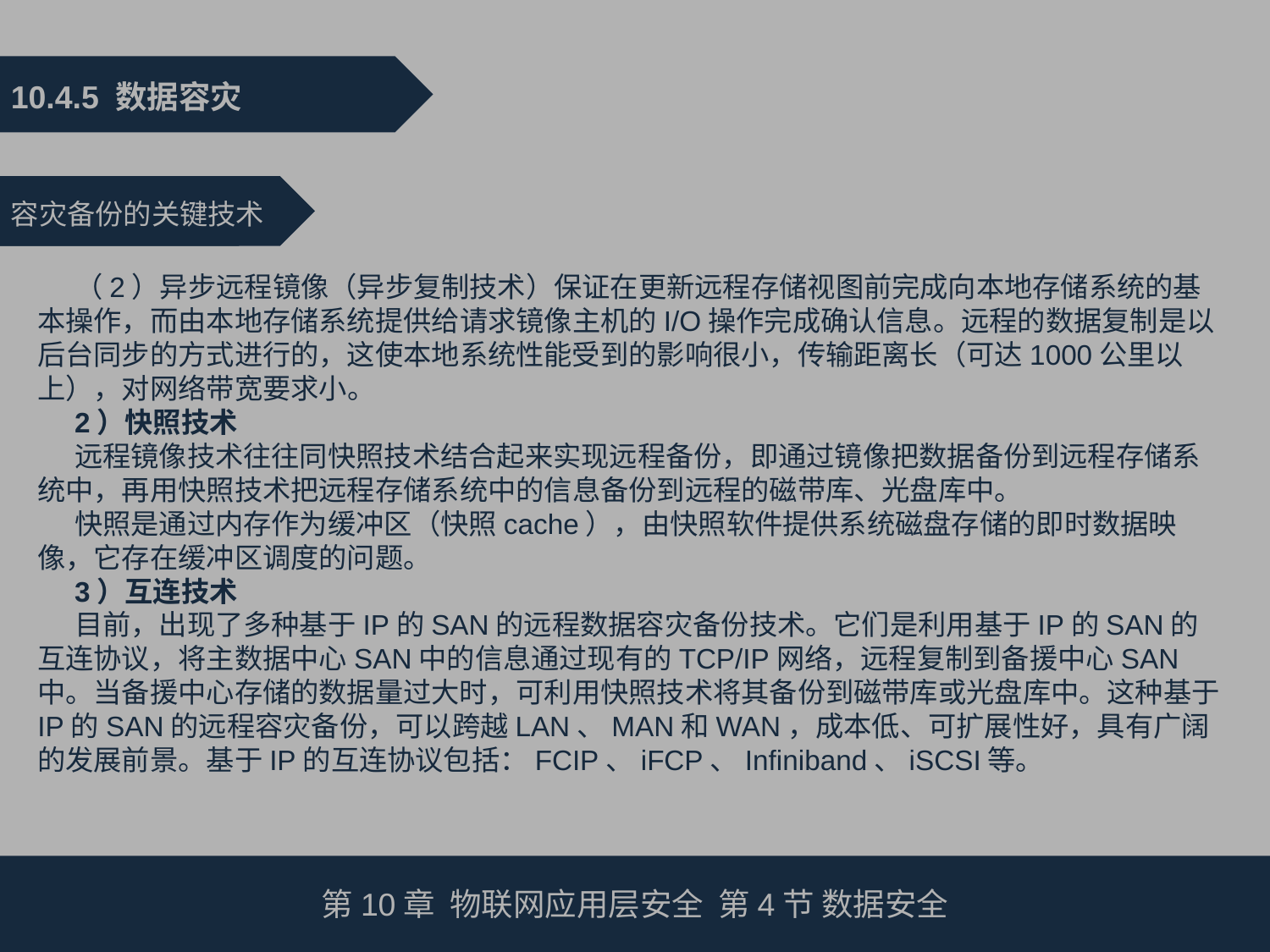

10.4.5 数据容灾

容灾备份的关键技术
（2）异步远程镜像（异步复制技术）保证在更新远程存储视图前完成向本地存储系统的基本操作，而由本地存储系统提供给请求镜像主机的I/O操作完成确认信息。远程的数据复制是以后台同步的方式进行的，这使本地系统性能受到的影响很小，传输距离长（可达1000公里以上），对网络带宽要求小。
2）快照技术
远程镜像技术往往同快照技术结合起来实现远程备份，即通过镜像把数据备份到远程存储系统中，再用快照技术把远程存储系统中的信息备份到远程的磁带库、光盘库中。
快照是通过内存作为缓冲区（快照cache），由快照软件提供系统磁盘存储的即时数据映像，它存在缓冲区调度的问题。
3）互连技术
目前，出现了多种基于IP的SAN的远程数据容灾备份技术。它们是利用基于IP的SAN的互连协议，将主数据中心SAN中的信息通过现有的TCP/IP网络，远程复制到备援中心SAN中。当备援中心存储的数据量过大时，可利用快照技术将其备份到磁带库或光盘库中。这种基于IP的SAN的远程容灾备份，可以跨越LAN、MAN和WAN，成本低、可扩展性好，具有广阔的发展前景。基于IP的互连协议包括：FCIP、iFCP、Infiniband、iSCSI等。